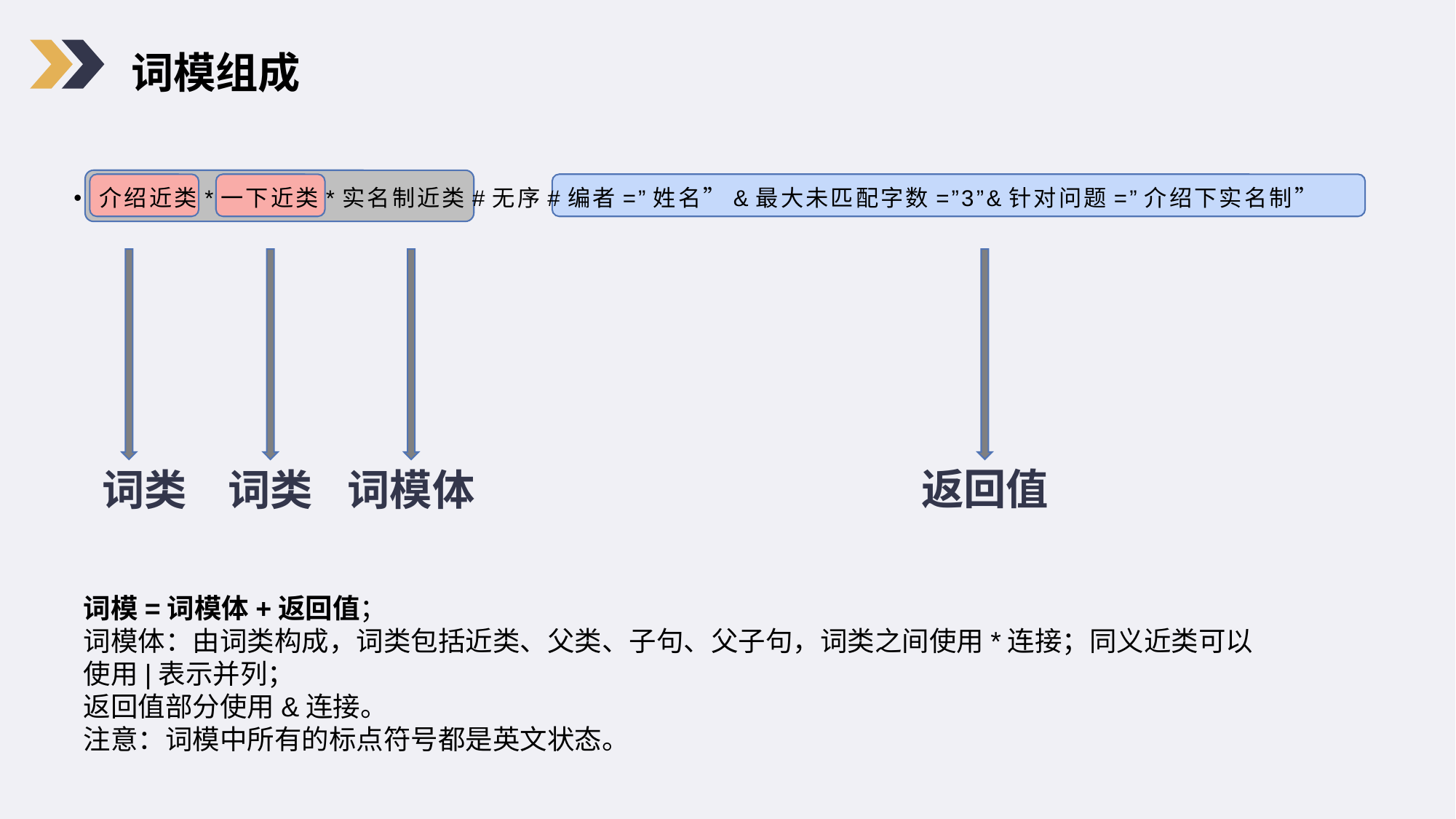

词模组成
介绍近类*一下近类*实名制近类#无序#编者=”姓名”&最大未匹配字数=”3”&针对问题=”介绍下实名制”

返回值
词模体
词类
词类
词模=词模体+返回值；
词模体：由词类构成，词类包括近类、父类、子句、父子句，词类之间使用*连接；同义近类可以使用|表示并列；
返回值部分使用&连接。
注意：词模中所有的标点符号都是英文状态。